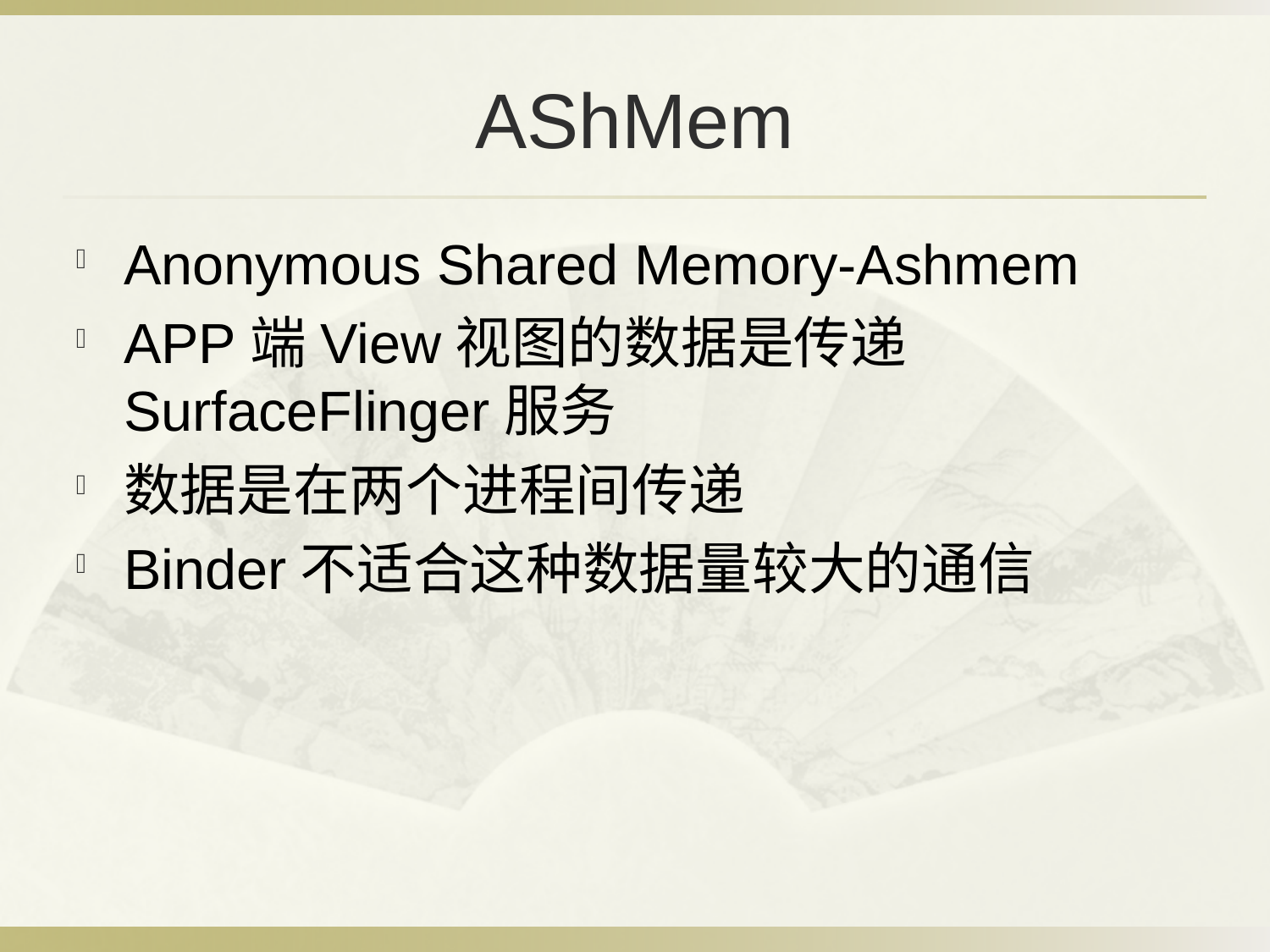

# AShMem
Anonymous Shared Memory-Ashmem
APP端View视图的数据是传递SurfaceFlinger服务
数据是在两个进程间传递
Binder不适合这种数据量较大的通信